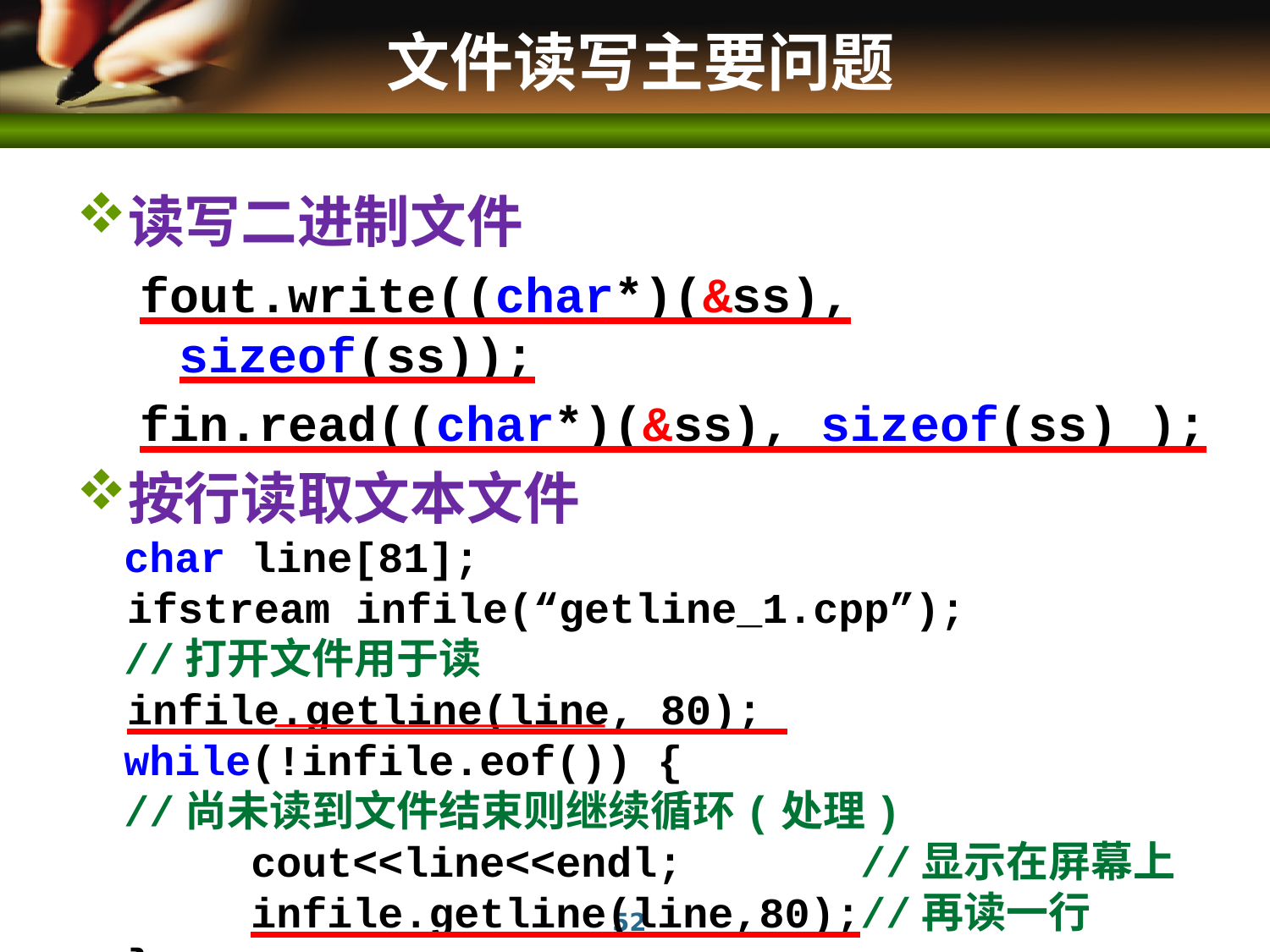

# 文件读写主要问题
读写二进制文件
fout.write((char*)(&ss), sizeof(ss));
fin.read((char*)(&ss), sizeof(ss) );
按行读取文本文件
	char line[81];
  ifstream infile(“getline_1.cpp”);
	//打开文件用于读
  infile.getline(line, 80);
	while(!infile.eof()) {
	//尚未读到文件结束则继续循环(处理)
		cout<<line<<endl;	    //显示在屏幕上
		infile.getline(line,80);//再读一行
  }
52